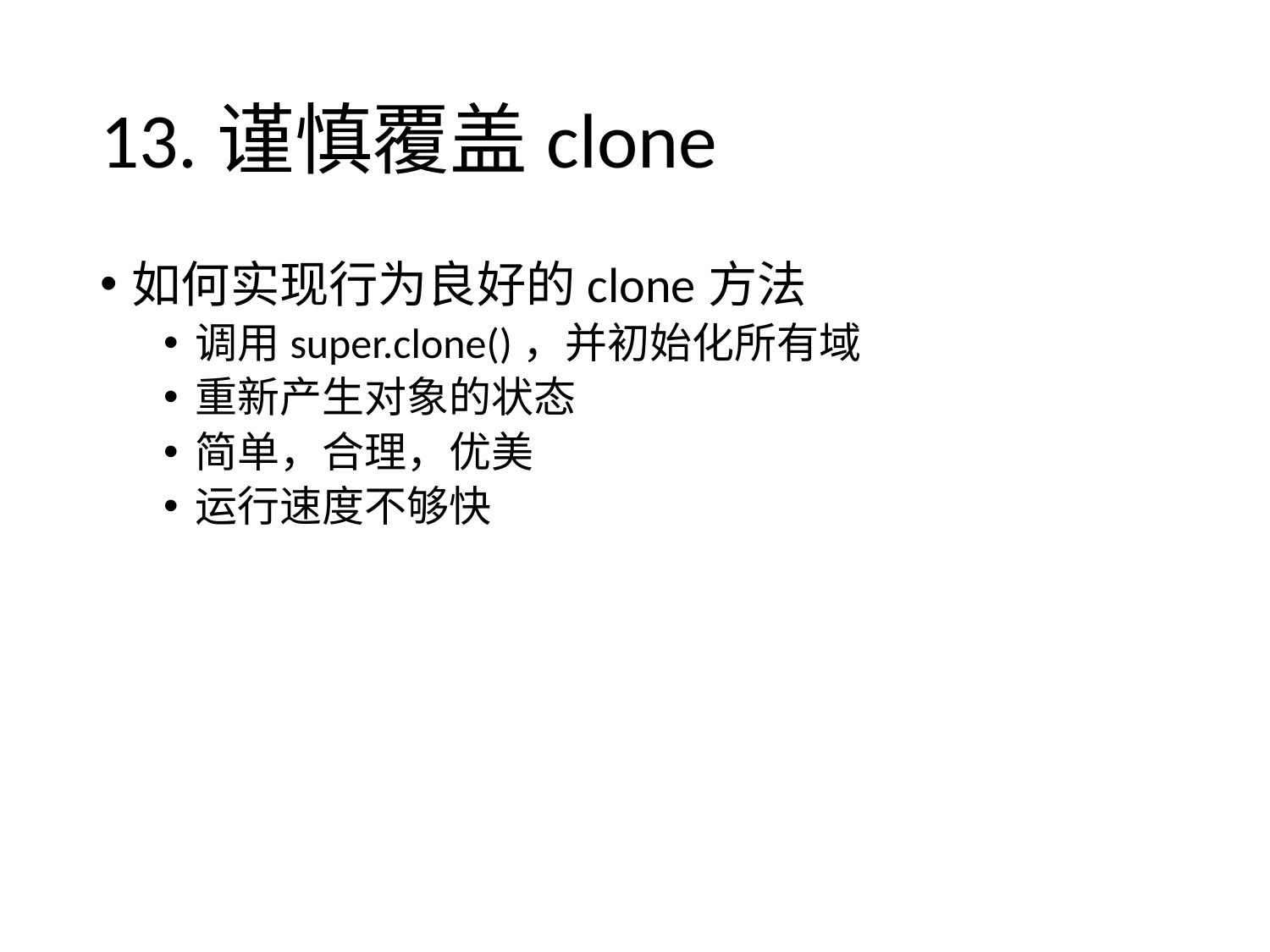

# 13.谨慎覆盖clone
如何实现行为良好的clone方法
调用super.clone()，并初始化所有域
重新产生对象的状态
简单，合理，优美
运行速度不够快